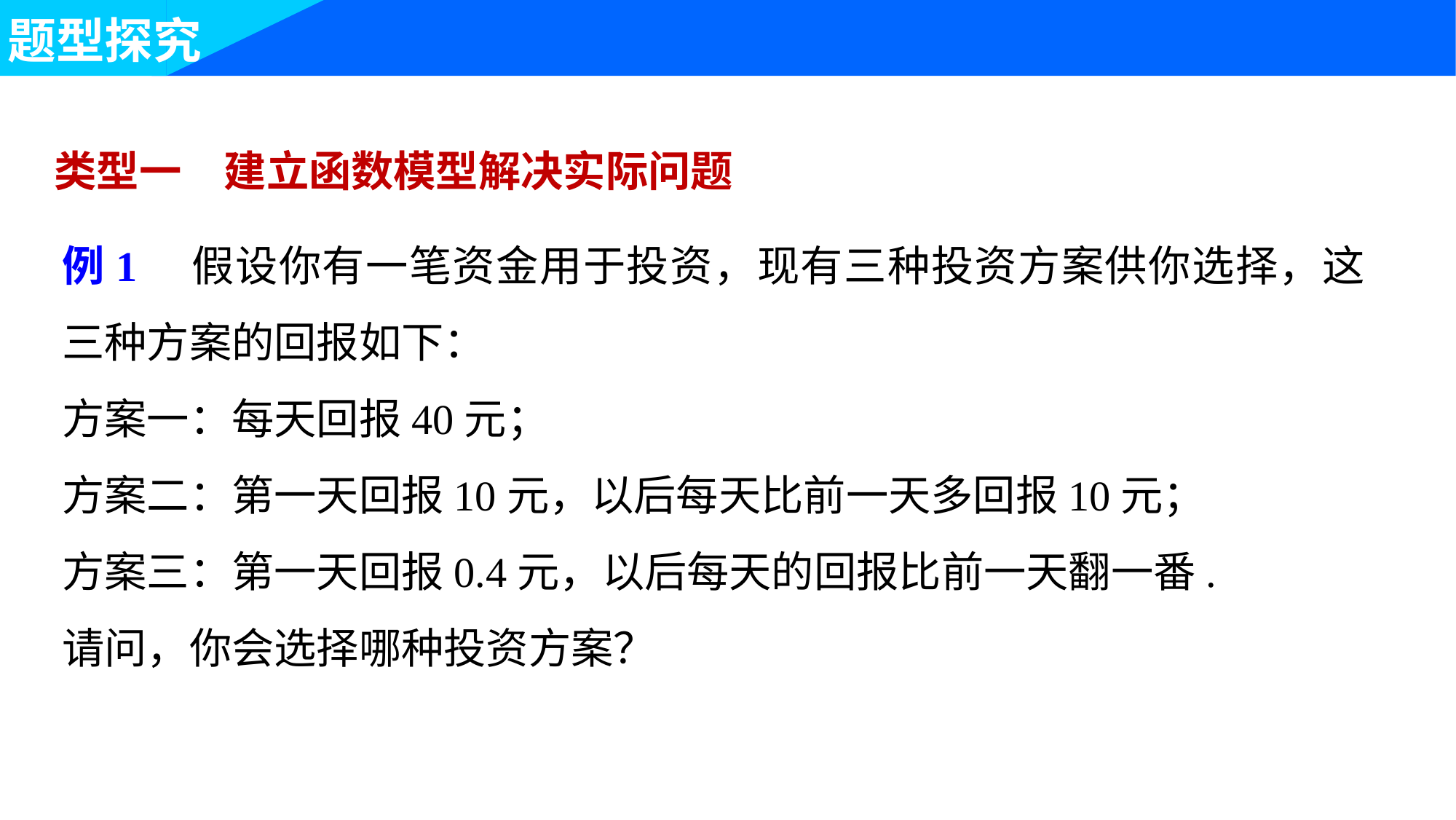

题型探究
类型一　建立函数模型解决实际问题
例1　假设你有一笔资金用于投资，现有三种投资方案供你选择，这三种方案的回报如下：
方案一：每天回报40元；
方案二：第一天回报10元，以后每天比前一天多回报10元；
方案三：第一天回报0.4元，以后每天的回报比前一天翻一番.
请问，你会选择哪种投资方案？